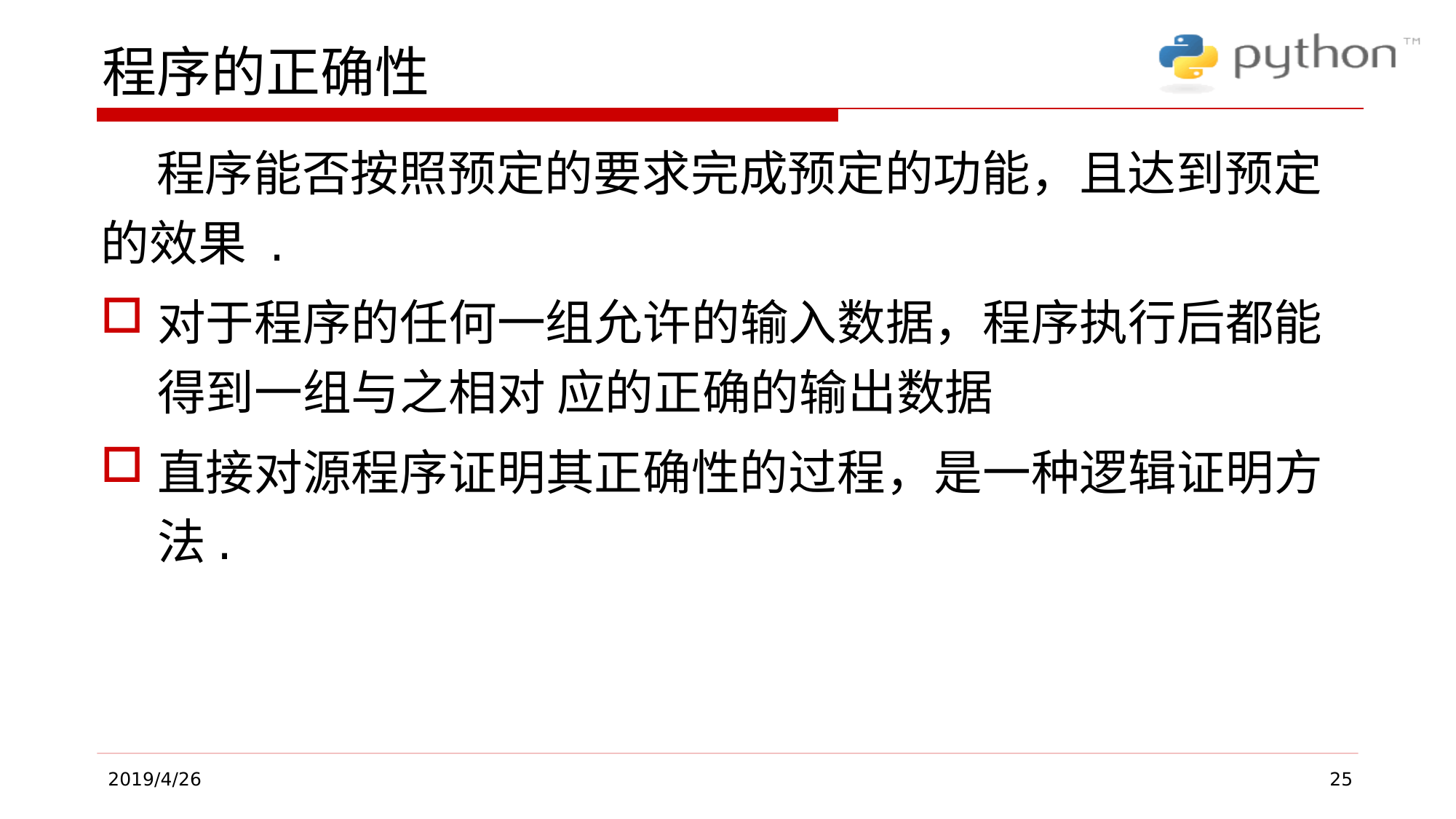

# 程序的正确性
    程序能否按照预定的要求完成预定的功能，且达到预定的效果 .
对于程序的任何一组允许的输入数据，程序执行后都能得到一组与之相对 应的正确的输出数据
直接对源程序证明其正确性的过程，是一种逻辑证明方法.
25
2019/4/26